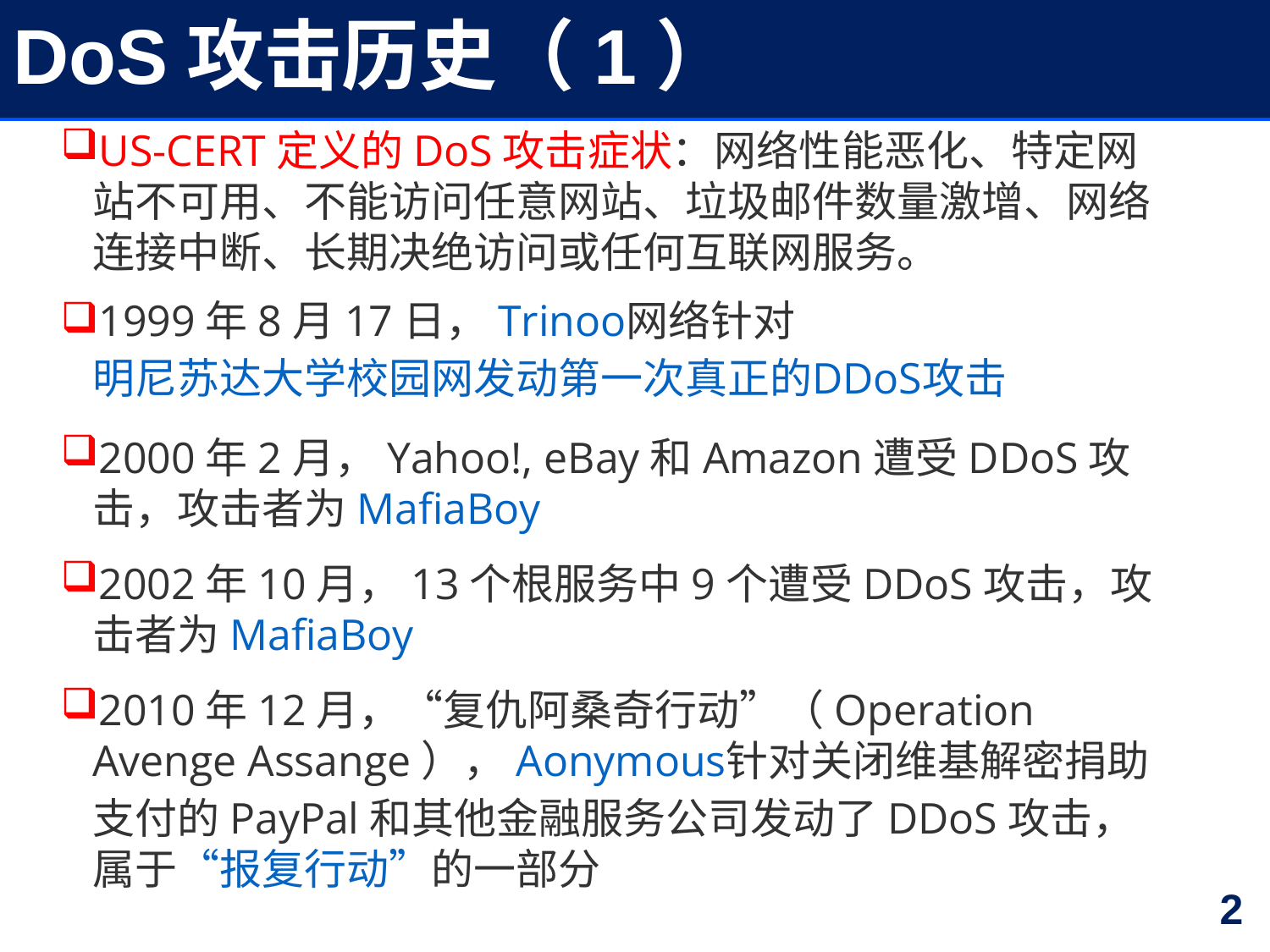

# DoS攻击历史（1）
US-CERT定义的DoS攻击症状：网络性能恶化、特定网站不可用、不能访问任意网站、垃圾邮件数量激增、网络连接中断、长期决绝访问或任何互联网服务。
1999年8月17日，Trinoo网络针对明尼苏达大学校园网发动第一次真正的DDoS攻击
2000年2月，Yahoo!, eBay和Amazon遭受DDoS攻击，攻击者为MafiaBoy
2002年10月，13个根服务中9个遭受DDoS攻击，攻击者为MafiaBoy
2010年12月，“复仇阿桑奇行动”（Operation Avenge Assange），Aonymous针对关闭维基解密捐助支付的PayPal和其他金融服务公司发动了DDoS攻击，属于“报复行动”的一部分
2